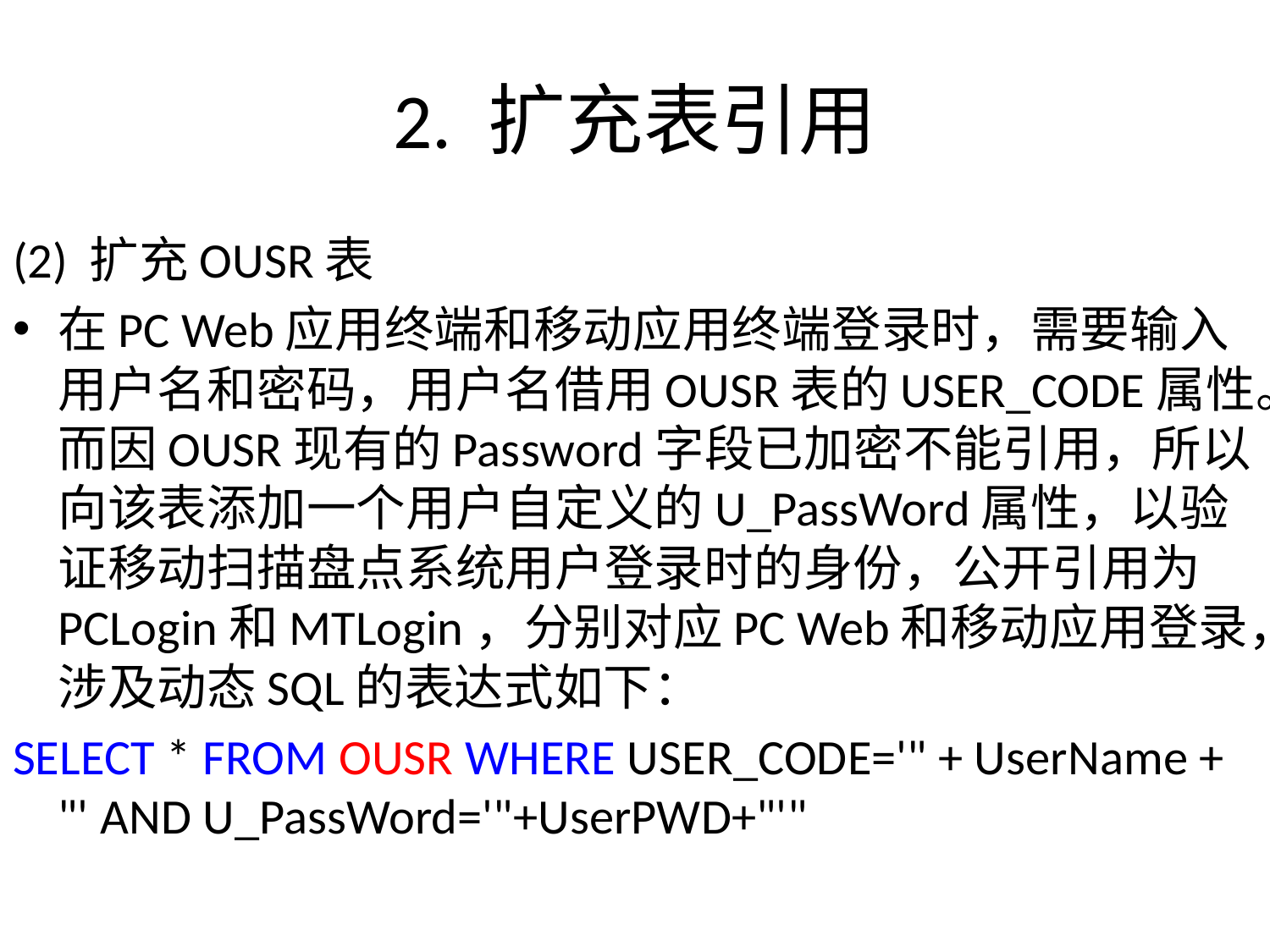

# 2. 扩充表引用
(2) 扩充OUSR表
在PC Web应用终端和移动应用终端登录时，需要输入用户名和密码，用户名借用OUSR表的USER_CODE属性。而因OUSR现有的Password字段已加密不能引用，所以向该表添加一个用户自定义的U_PassWord属性，以验证移动扫描盘点系统用户登录时的身份，公开引用为PCLogin和MTLogin，分别对应PC Web和移动应用登录，涉及动态SQL的表达式如下：
SELECT * FROM OUSR WHERE USER_CODE='" + UserName + "' AND U_PassWord='"+UserPWD+"'"